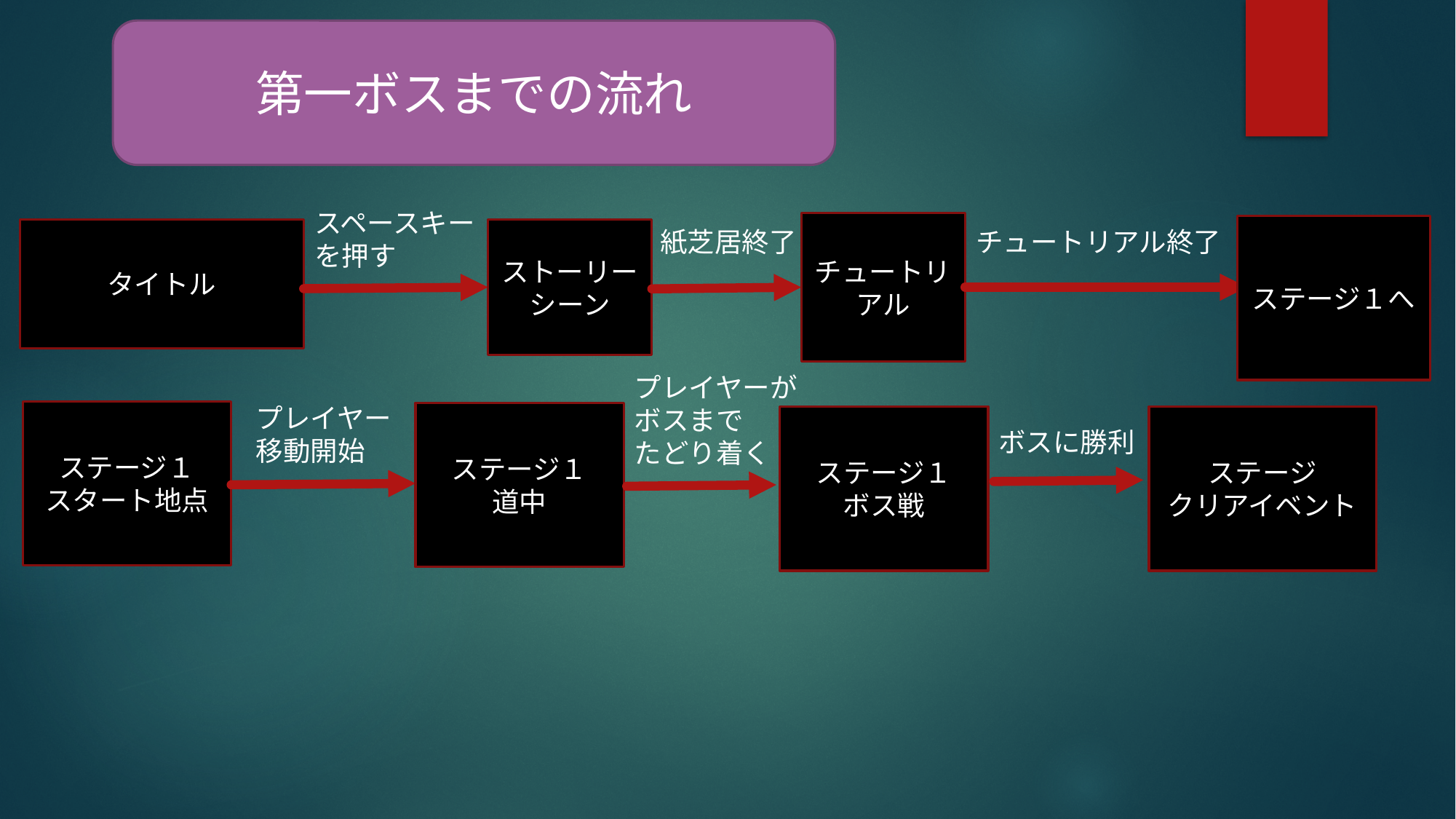

第一ボスまでの流れ
スペースキーを押す
チュートリアル
ステージ１へ
タイトル
ストーリーシーン
紙芝居終了
チュートリアル終了
プレイヤーがボスまで
たどり着く
プレイヤー
移動開始
ステージ１
スタート地点
ステージ１
道中
ステージ１
ボス戦
ステージ
クリアイベント
ボスに勝利